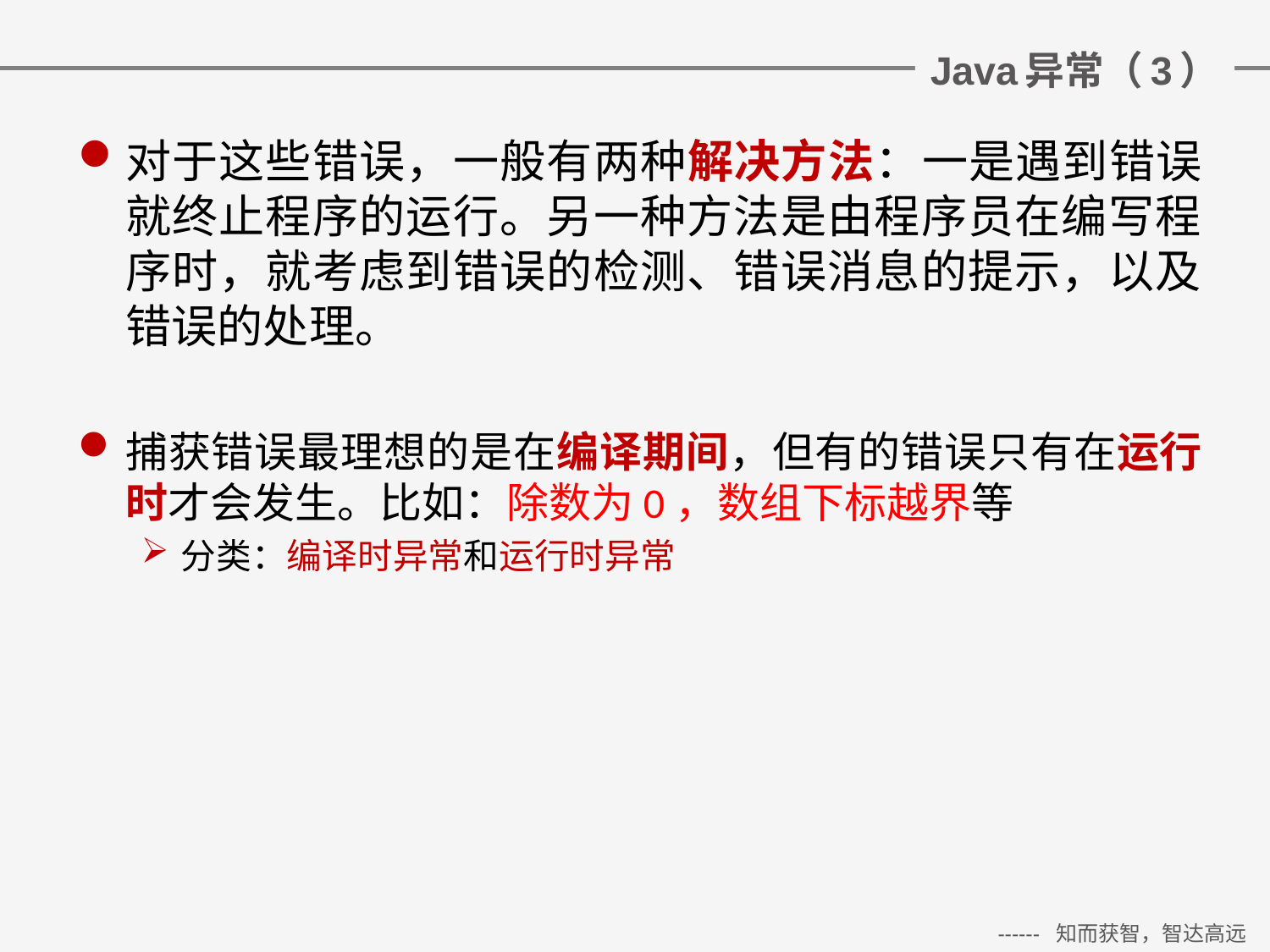

# Java异常（3）
对于这些错误，一般有两种解决方法：一是遇到错误就终止程序的运行。另一种方法是由程序员在编写程序时，就考虑到错误的检测、错误消息的提示，以及错误的处理。

捕获错误最理想的是在编译期间，但有的错误只有在运行时才会发生。比如：除数为0，数组下标越界等
分类：编译时异常和运行时异常